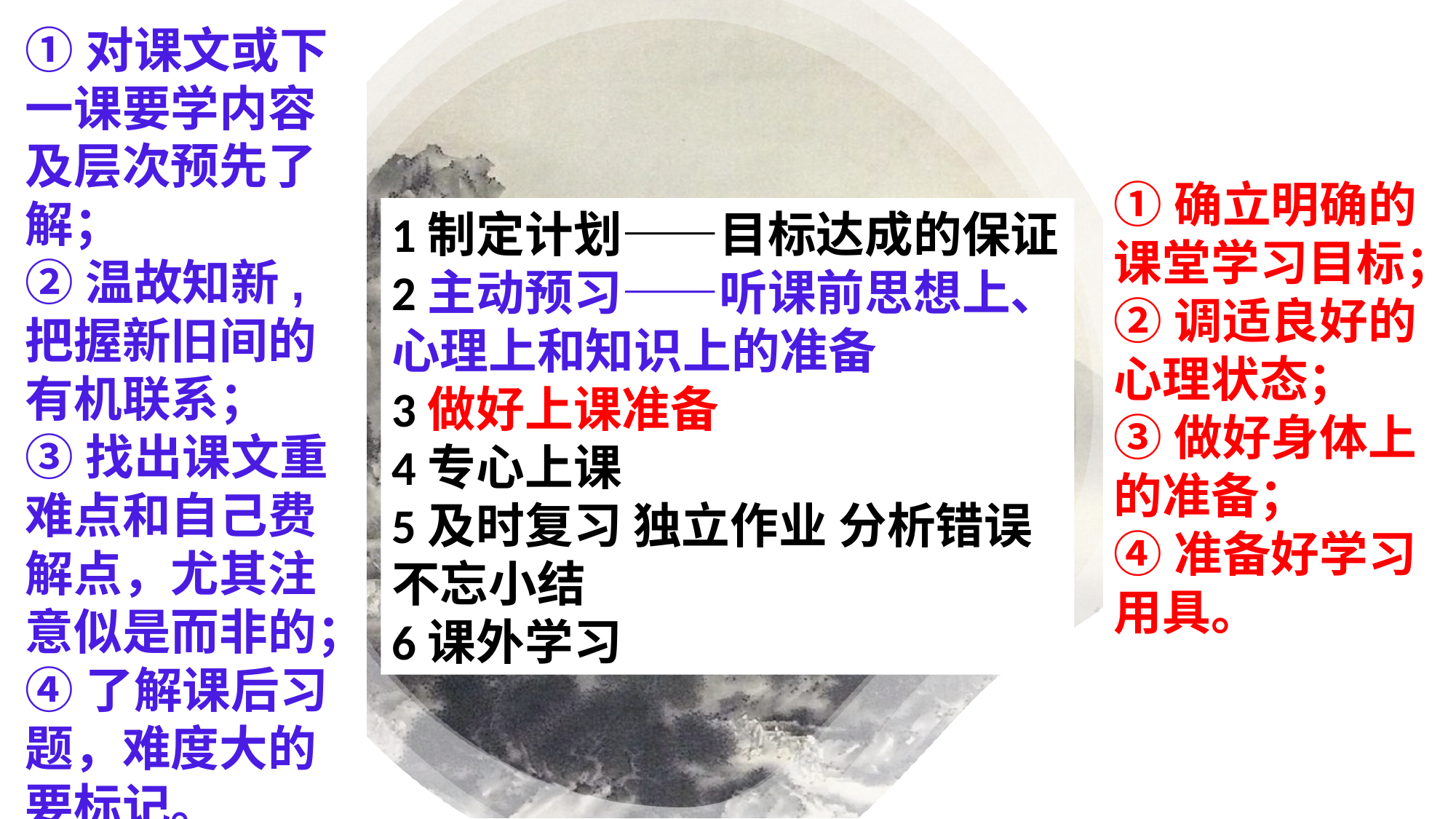

①对课文或下一课要学内容及层次预先了解；
②温故知新,把握新旧间的有机联系；
③找出课文重难点和自己费解点，尤其注意似是而非的；
④了解课后习题，难度大的要标记。
①确立明确的课堂学习目标；
②调适良好的心理状态；
③做好身体上的准备；
④准备好学习用具。
1制定计划——目标达成的保证
2主动预习——听课前思想上、心理上和知识上的准备
3做好上课准备
4专心上课
5及时复习 独立作业 分析错误 不忘小结
6课外学习